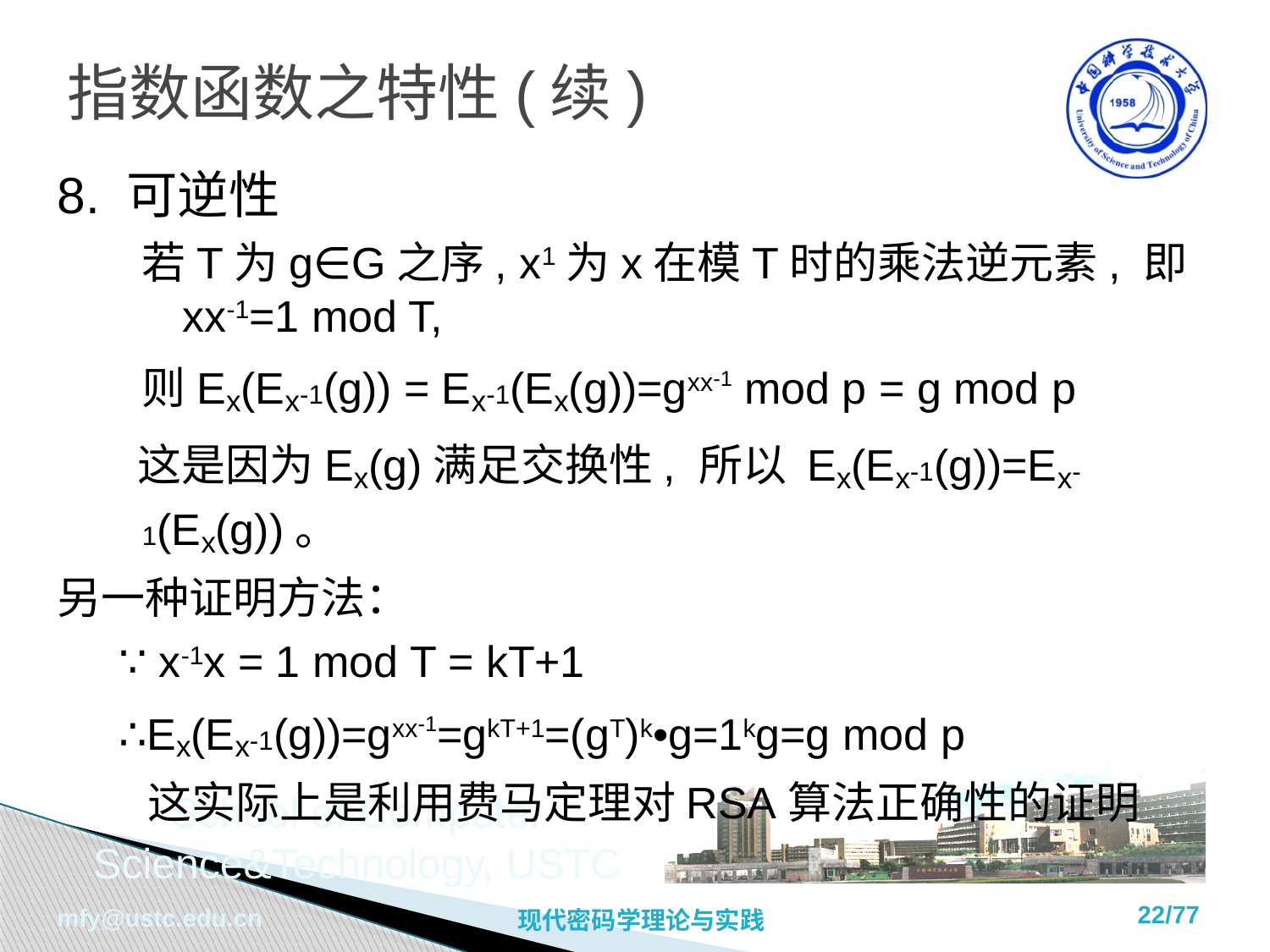

# 指数函数之特性(续)
8. 可逆性
 	若T为g∈G之序, x­1为x在模T时的乘法逆元素, 即       xx-1=1 mod T,
	则Ex(Ex-1(g)) = Ex-1(Ex(g))=gxx-1 mod p = g mod p
       这是因为Ex(g)满足交换性, 所以 Ex(Ex-1(g))=Ex-1(Ex(g))。
另一种证明方法：
     ∵ x-1x = 1 mod T = kT+1
     ∴Ex(Ex-1(g))=gxx-1=gkT+1=(gT)k•g=1kg=g mod p
        这实际上是利用费马定理对RSA算法正确性的证明